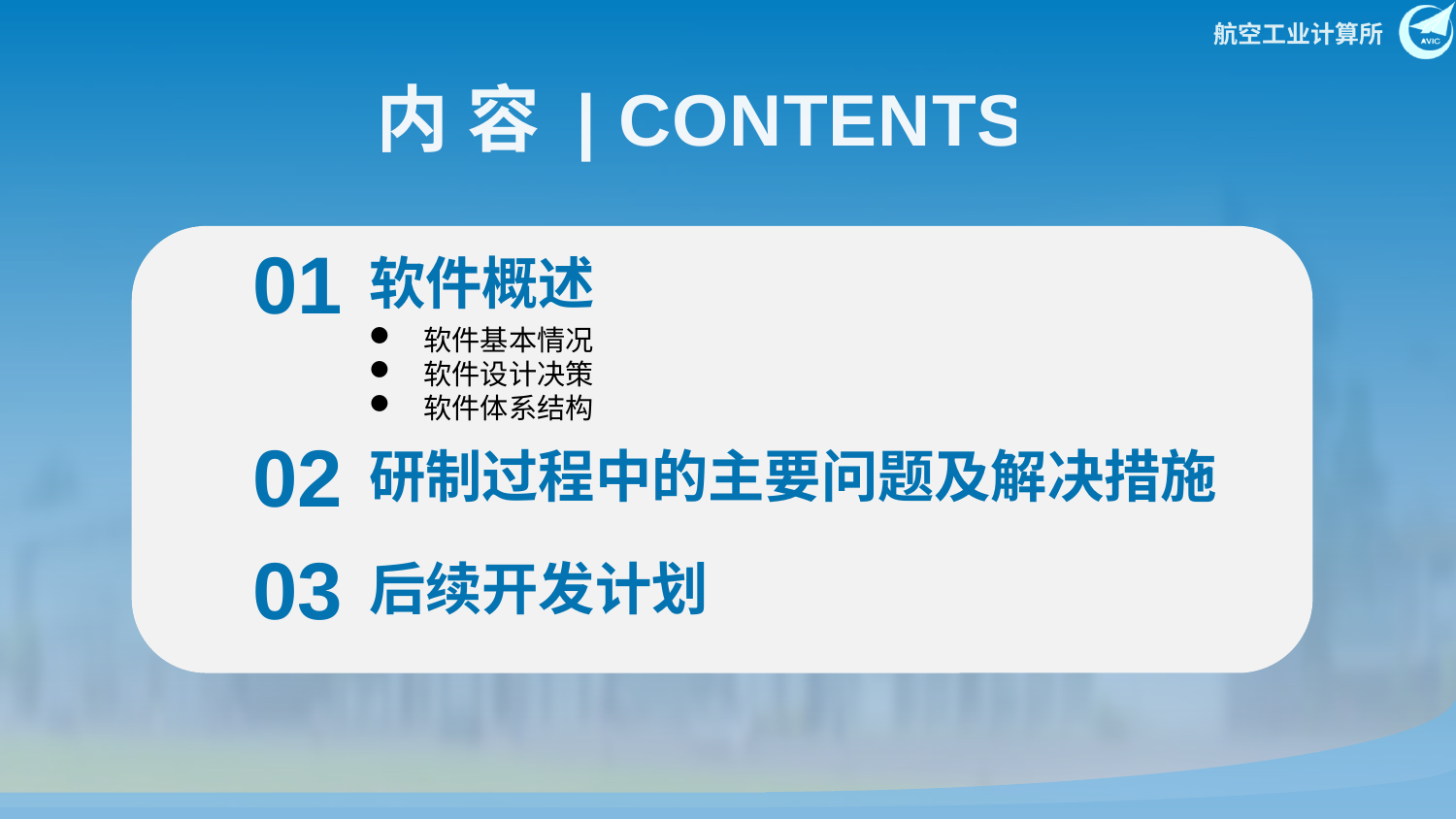

内 容 | CONTENTS

01
软件概述
软件基本情况
软件设计决策
软件体系结构
02
研制过程中的主要问题及解决措施
03
后续开发计划